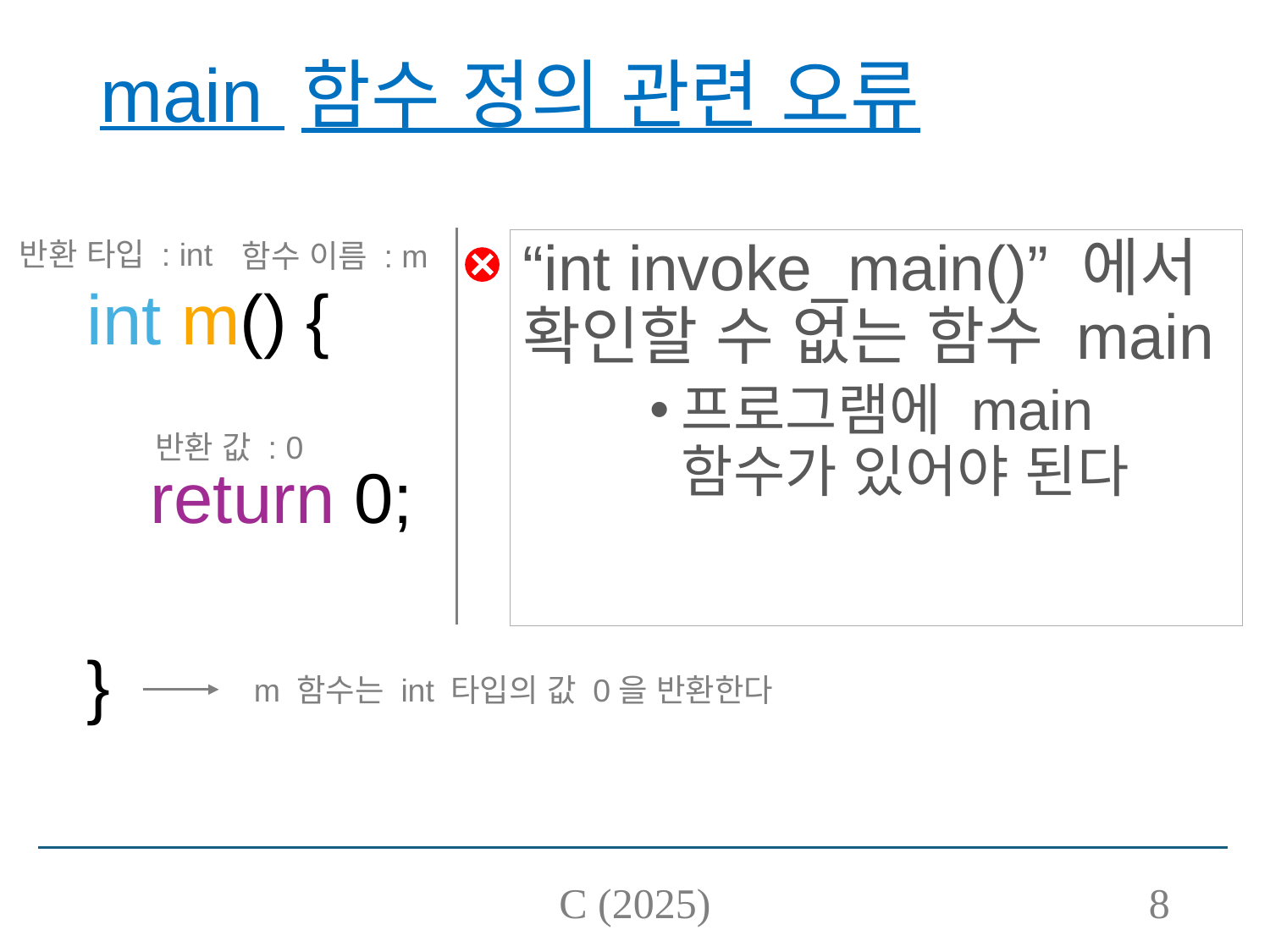

# main 함수 정의 관련 오류
반환 타입 : int
“int invoke_main()” 에서 확인할 수 없는 함수 main
프로그램에 main 함수가 있어야 된다

함수 이름 : m

int m() {

return 0;

}
반환 값 : 0
m 함수는 int 타입의 값 0을 반환한다
C (2025)
8